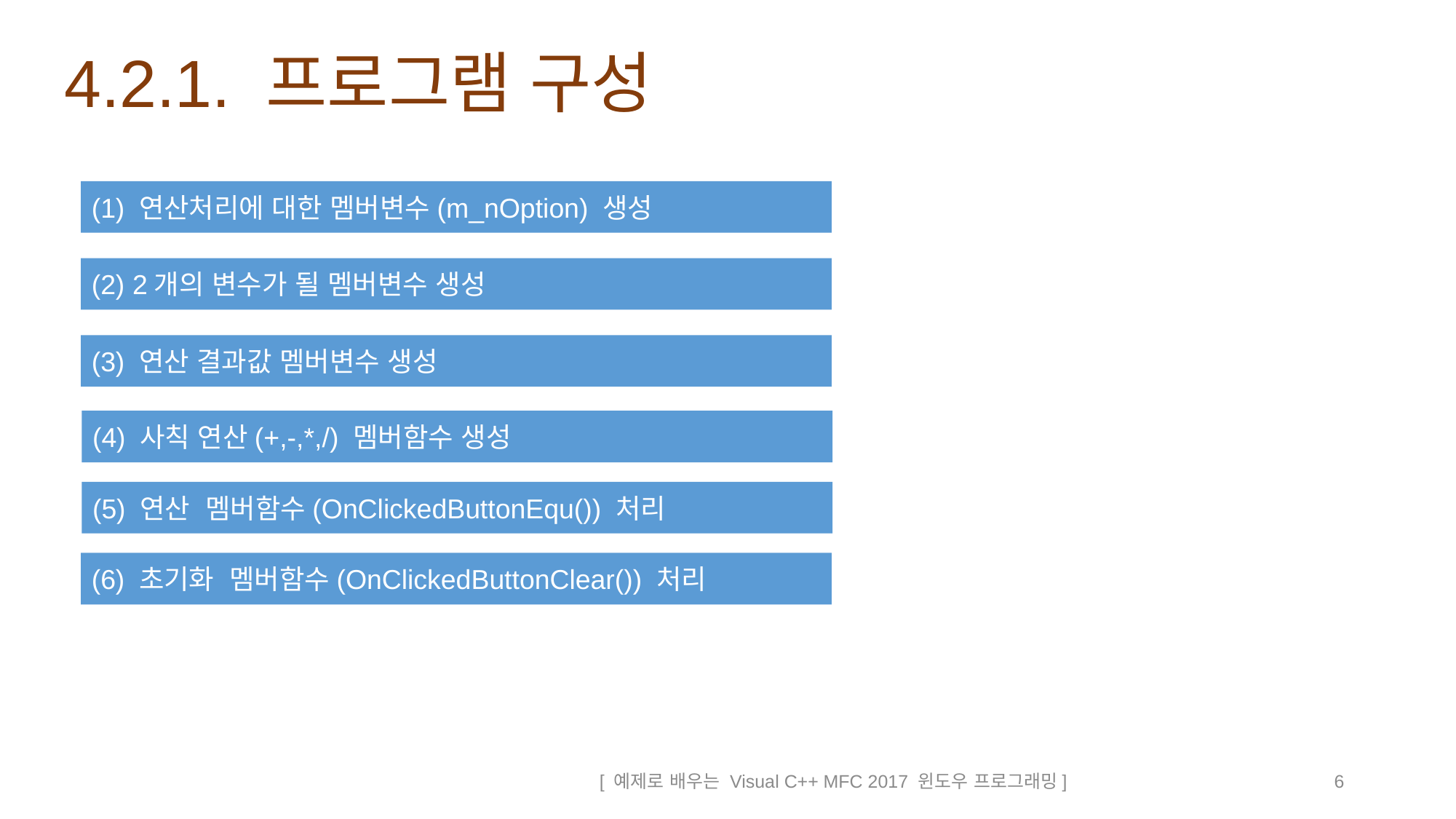

# 4.2.1. 프로그램 구성
(1) 연산처리에 대한 멤버변수(m_nOption) 생성
(2) 2개의 변수가 될 멤버변수 생성
(3) 연산 결과값 멤버변수 생성
(4) 사칙 연산(+,-,*,/) 멤버함수 생성
(5) 연산  멤버함수(OnClickedButtonEqu()) 처리
(6) 초기화  멤버함수(OnClickedButtonClear()) 처리
[ 예제로 배우는 Visual C++ MFC 2017 윈도우 프로그래밍]
6